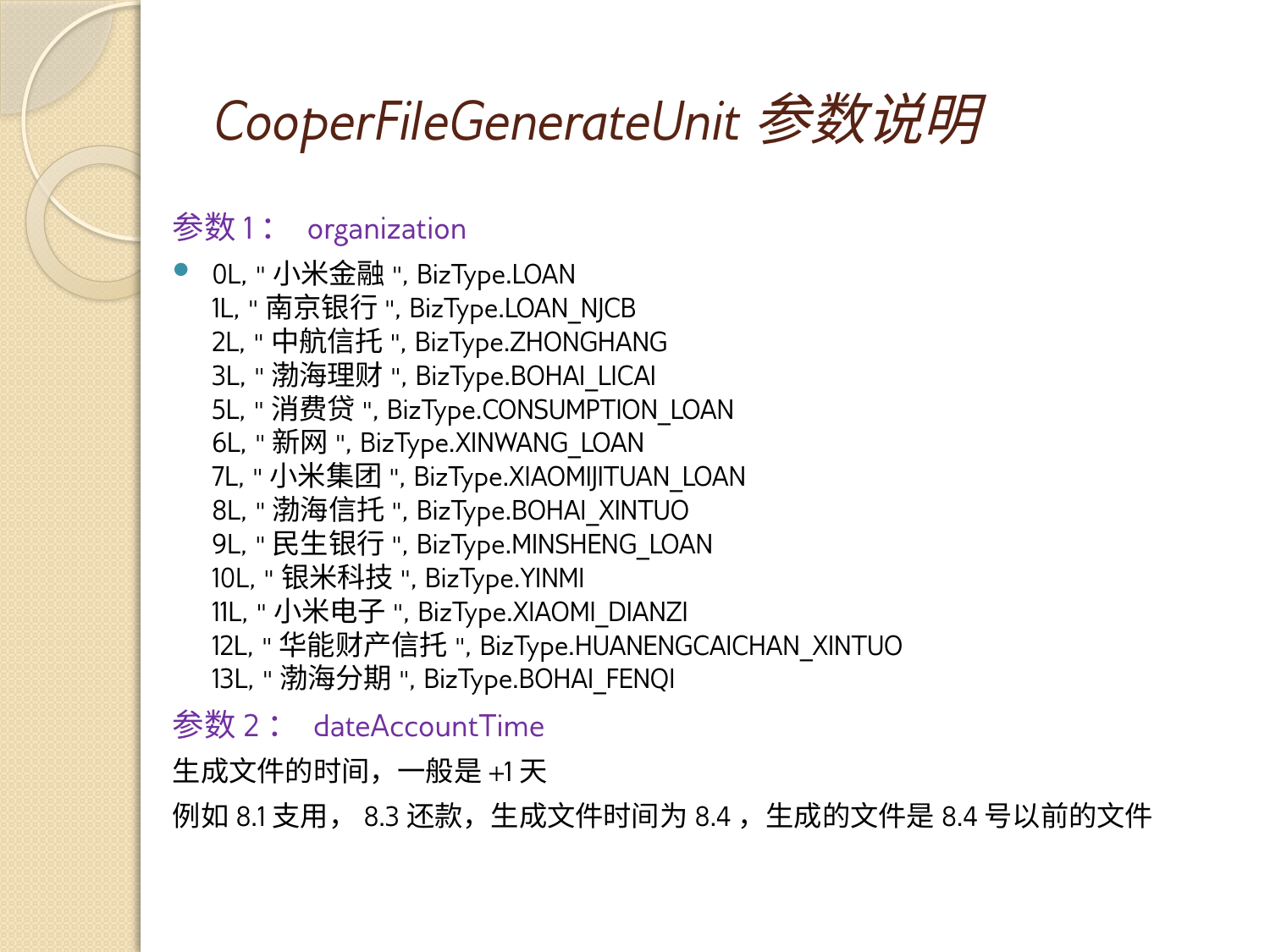

# CooperFileGenerateUnit参数说明
参数1： organization
0L, "小米金融", BizType.LOAN
1L, "南京银行", BizType.LOAN_NJCB
2L, "中航信托", BizType.ZHONGHANG
3L, "渤海理财", BizType.BOHAI_LICAI
5L, "消费贷", BizType.CONSUMPTION_LOAN
6L, "新网", BizType.XINWANG_LOAN
7L, "小米集团", BizType.XIAOMIJITUAN_LOAN
8L, "渤海信托", BizType.BOHAI_XINTUO
9L, "民生银行", BizType.MINSHENG_LOAN
10L, "银米科技", BizType.YINMI
11L, "小米电子", BizType.XIAOMI_DIANZI
12L, "华能财产信托", BizType.HUANENGCAICHAN_XINTUO
13L, "渤海分期", BizType.BOHAI_FENQI
参数2： dateAccountTime
生成文件的时间，一般是+1天
例如8.1支用，8.3还款，生成文件时间为8.4，生成的文件是8.4号以前的文件